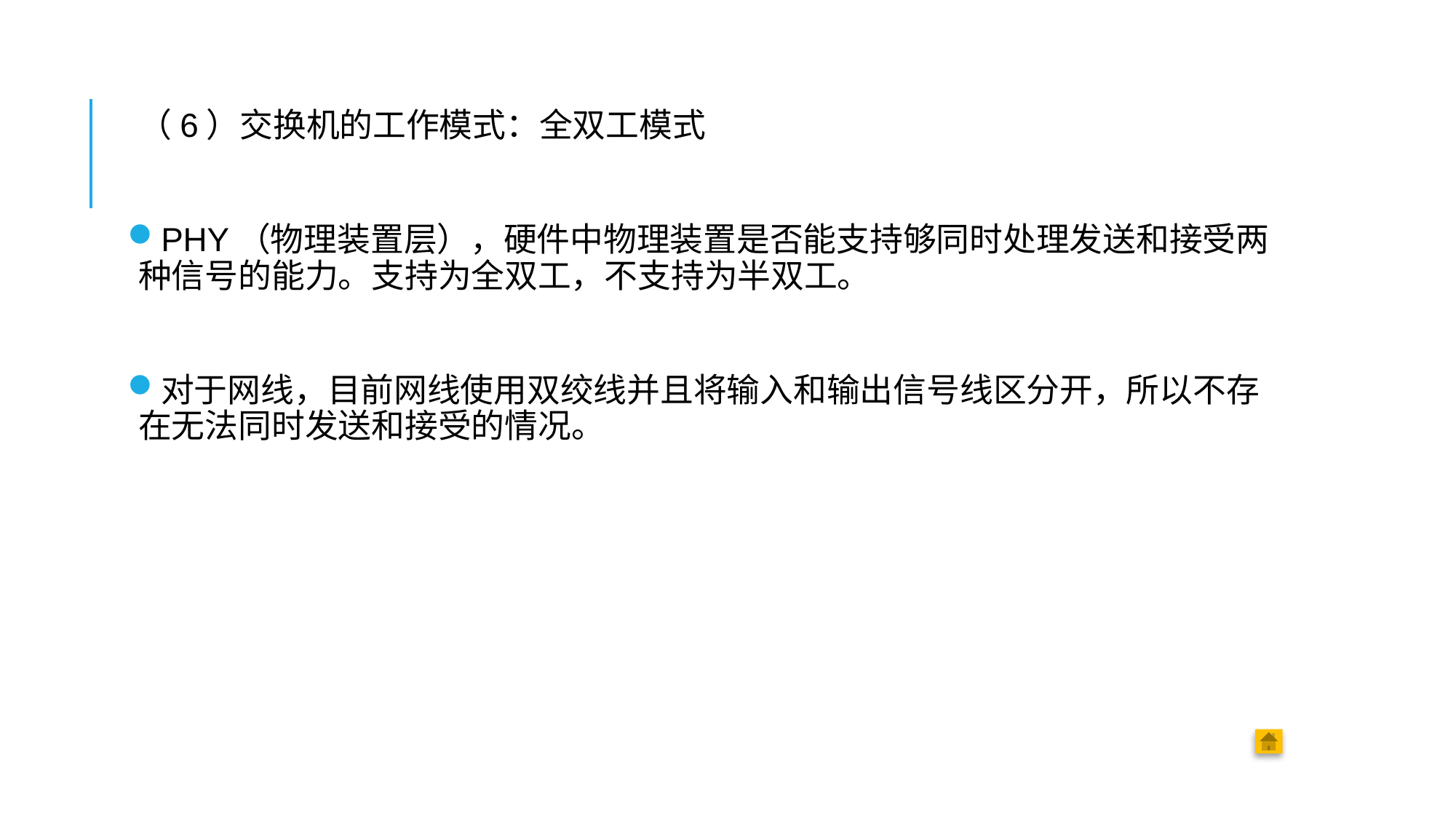

（6）交换机的工作模式：全双工模式

PHY（物理装置层），硬件中物理装置是否能支持够同时处理发送和接受两种信号的能力。支持为全双工，不支持为半双工。

对于网线，目前网线使用双绞线并且将输入和输出信号线区分开，所以不存在无法同时发送和接受的情况。